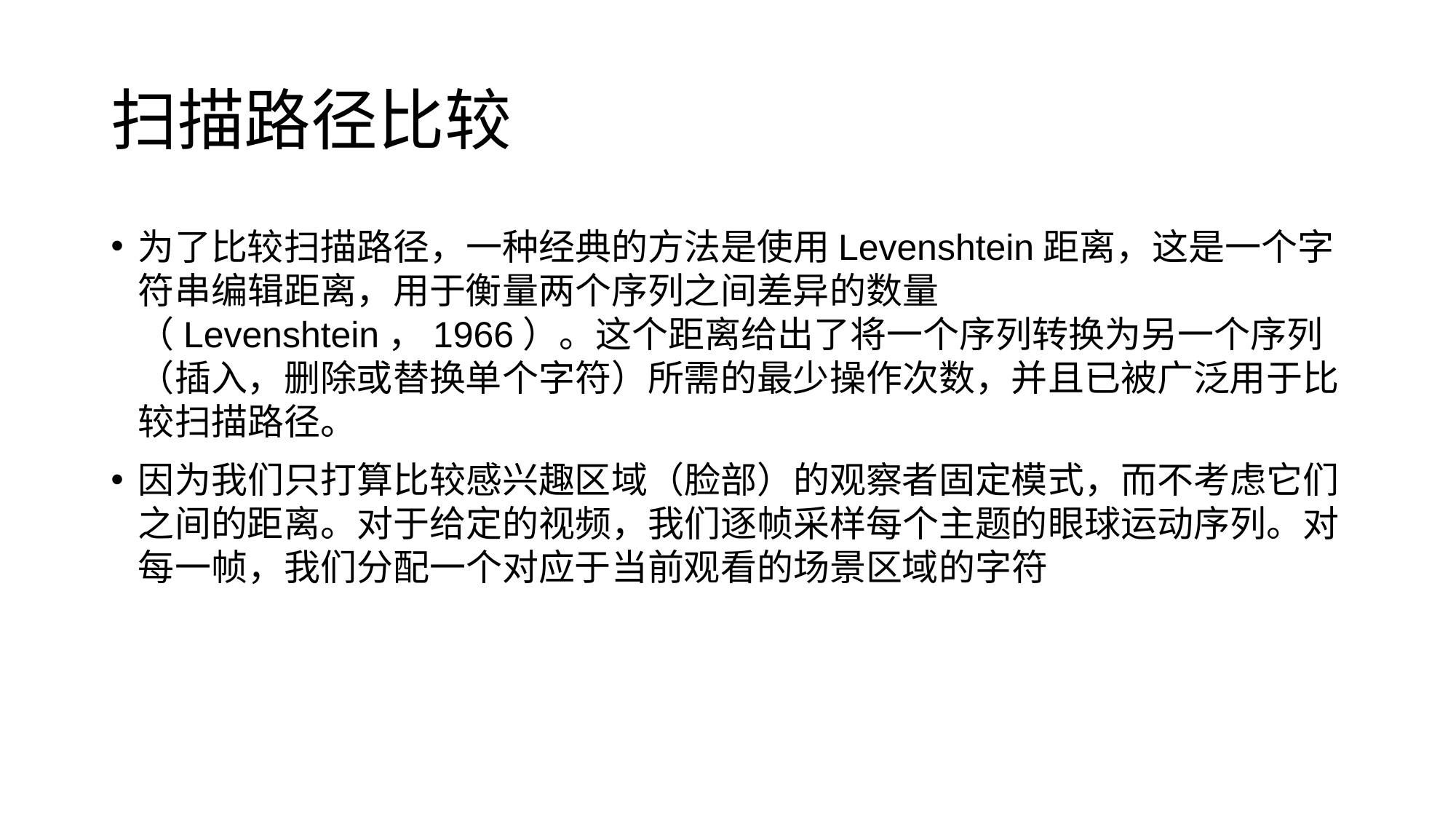

# 扫描路径比较
为了比较扫描路径，一种经典的方法是使用Levenshtein距离，这是一个字符串编辑距离，用于衡量两个序列之间差异的数量（Levenshtein，1966）。这个距离给出了将一个序列转换为另一个序列（插入，删除或替换单个字符）所需的最少操作次数，并且已被广泛用于比较扫描路径。
因为我们只打算比较感兴趣区域（脸部）的观察者固定模式，而不考虑它们之间的距离。对于给定的视频，我们逐帧采样每个主题的眼球运动序列。对每一帧，我们分配一个对应于当前观看的场景区域的字符